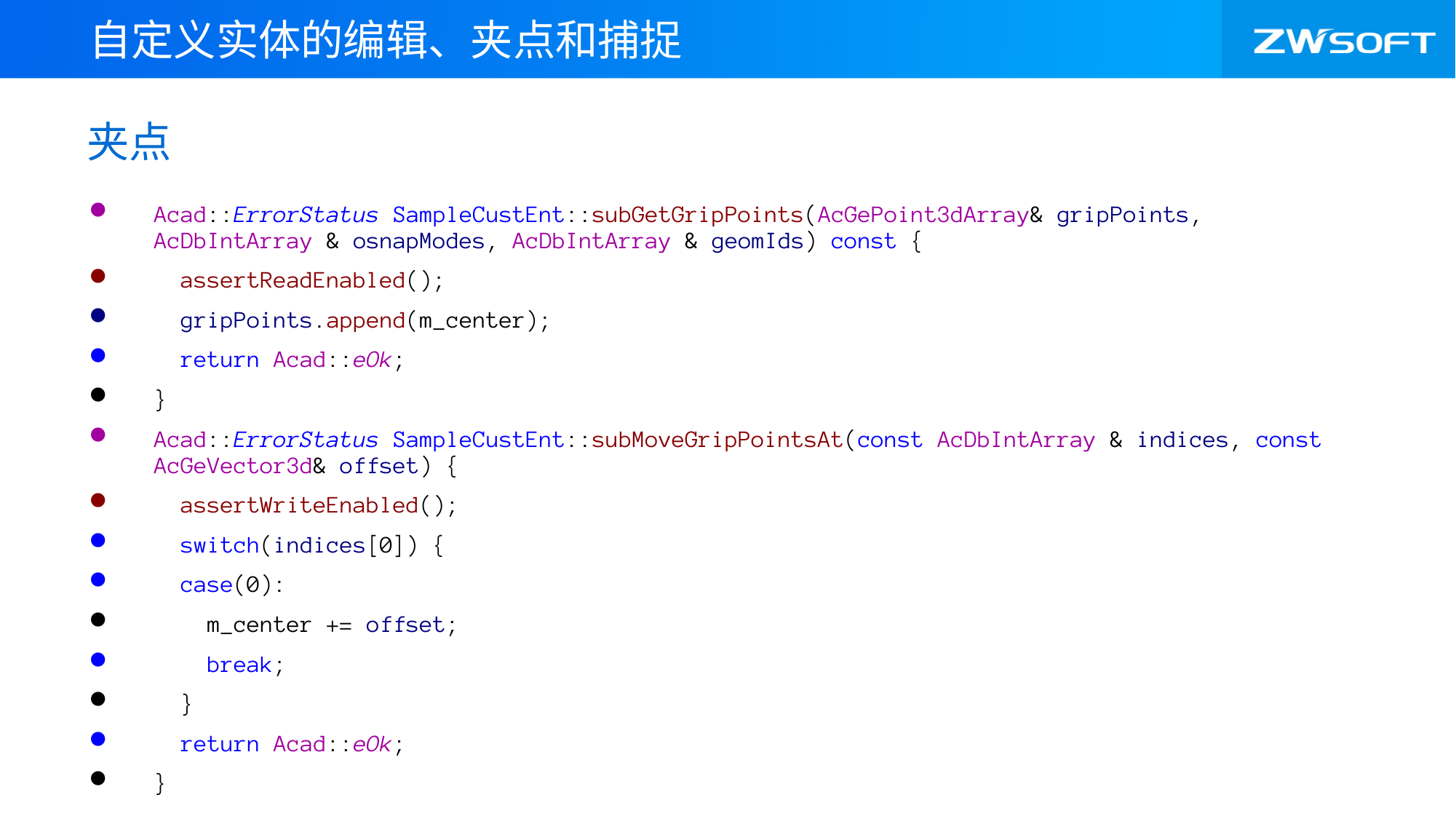

自定义实体的编辑、夹点和捕捉
# 夹点
Acad::ErrorStatus SampleCustEnt::subGetGripPoints(AcGePoint3dArray& gripPoints, AcDbIntArray & osnapModes, AcDbIntArray & geomIds) const {
  assertReadEnabled();
  gripPoints.append(m_center);
  return Acad::eOk;
}
Acad::ErrorStatus SampleCustEnt::subMoveGripPointsAt(const AcDbIntArray & indices, const AcGeVector3d& offset) {
  assertWriteEnabled();
  switch(indices[0]) {
  case(0):
    m_center += offset;
    break;
  }
  return Acad::eOk;
}